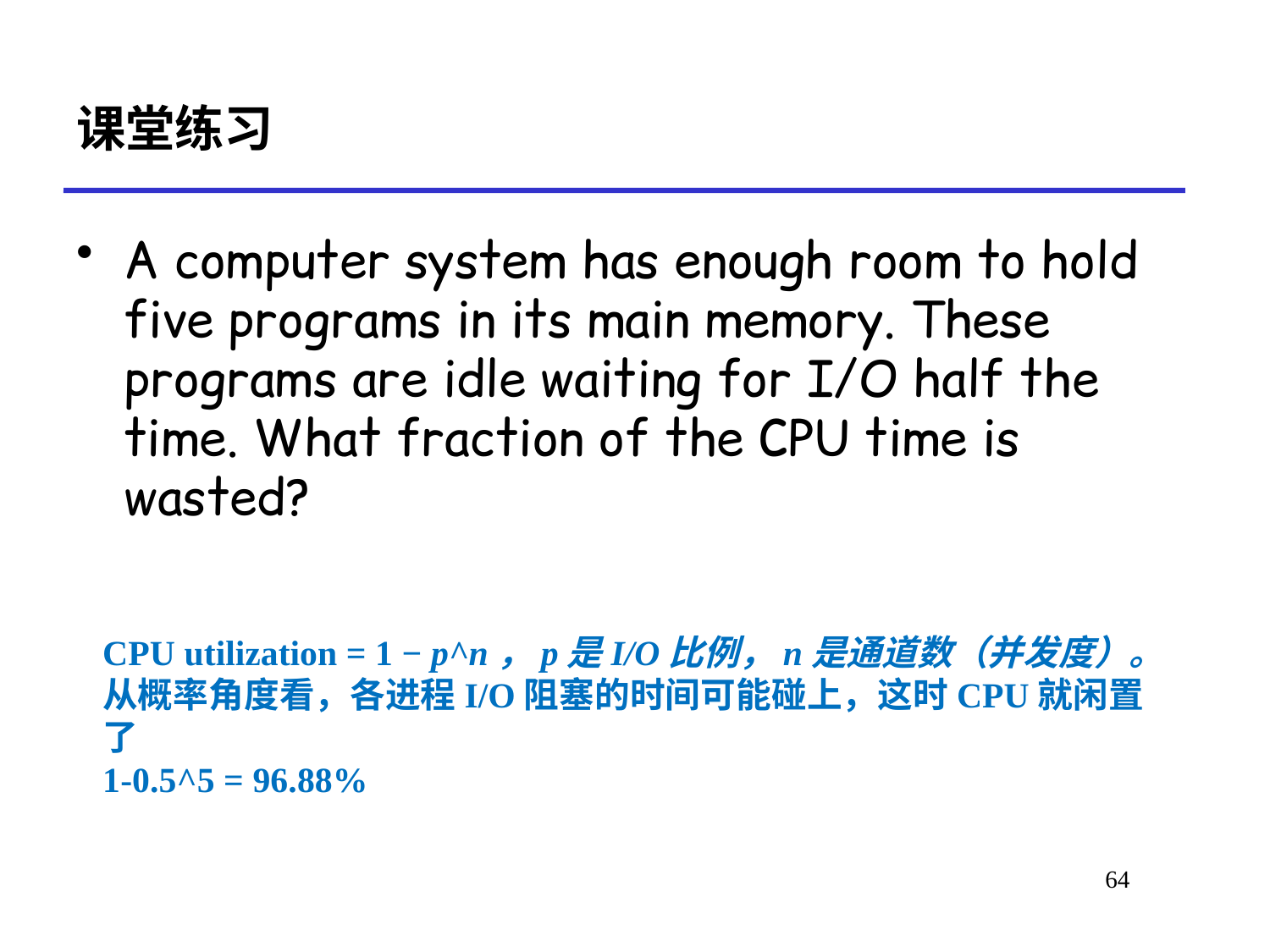

# 课堂练习
A computer system has enough room to hold five programs in its main memory. These programs are idle waiting for I/O half the time. What fraction of the CPU time is wasted?

CPU utilization = 1 − p^n，p是I/O比例，n是通道数（并发度）。
从概率角度看，各进程I/O阻塞的时间可能碰上，这时CPU就闲置了
1-0.5^5 = 96.88%
64